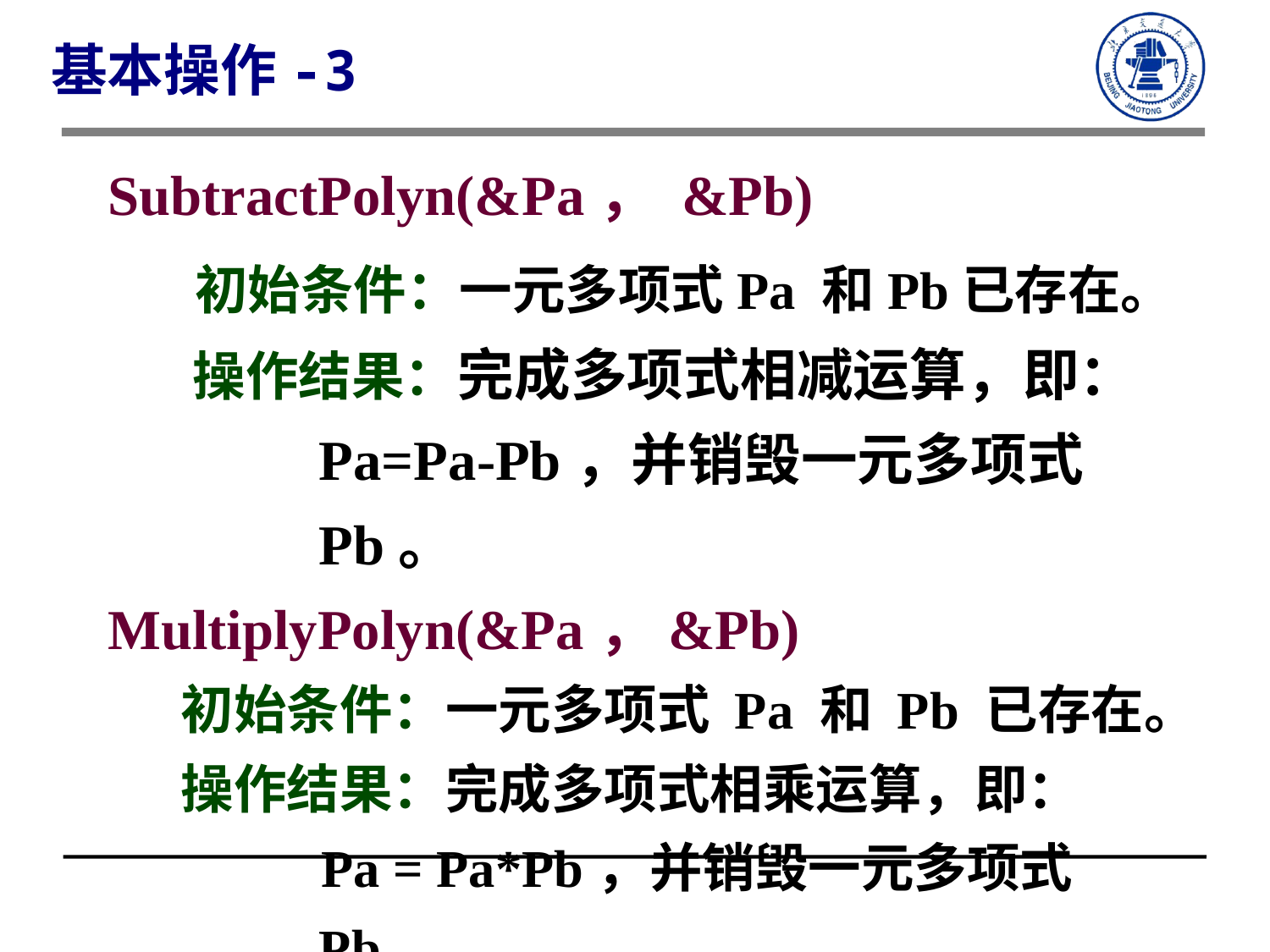

基本操作-3
SubtractPolyn(&Pa， &Pb)
     初始条件：一元多项式Pa 和Pb已存在。
      操作结果：完成多项式相减运算，即：Pa=Pa-Pb，并销毁一元多项式Pb。
MultiplyPolyn(&Pa，&Pb)
     初始条件：一元多项式 Pa 和 Pb 已存在。
     操作结果：完成多项式相乘运算，即：
                Pa = Pa*Pb，并销毁一元多项式 Pb。